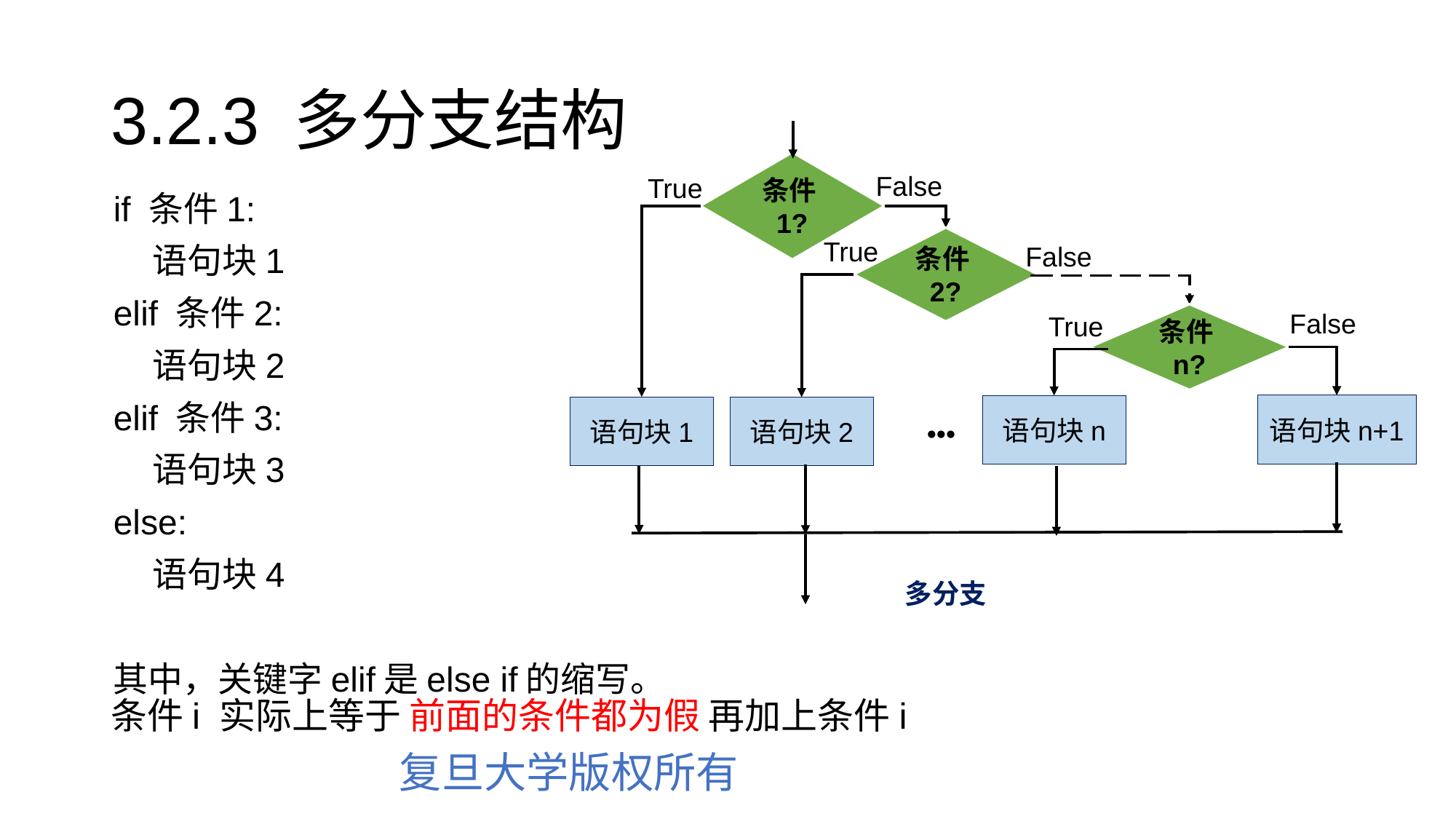

# 3.2.3 多分支结构
条件1?
False
True
条件2?
True
False
False
True
条件n?
语句块n+1
语句块n
语句块1
语句块2
•••
多分支
if 条件1:
    语句块1
elif 条件2:
    语句块2
elif 条件3:
    语句块3
else:
    语句块4

其中，关键字elif是else if的缩写。
条件i 实际上等于 前面的条件都为假 再加上条件i